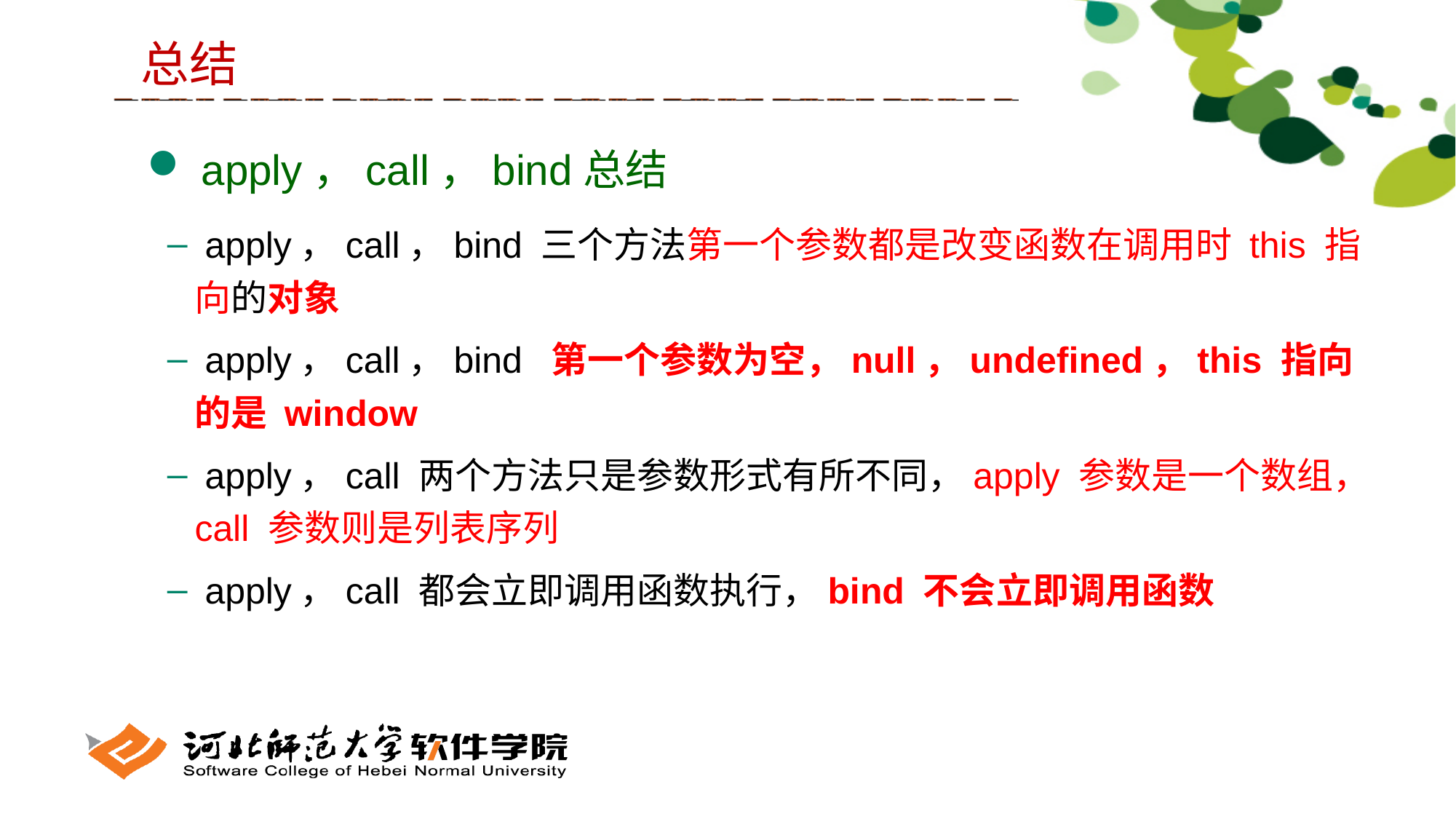

总结
 apply，call，bind总结
 apply，call，bind 三个方法第一个参数都是改变函数在调用时 this 指向的对象
 apply，call，bind  第一个参数为空，null，undefined，this 指向的是 window
 apply，call 两个方法只是参数形式有所不同，apply 参数是一个数组，call 参数则是列表序列
 apply，call 都会立即调用函数执行，bind 不会立即调用函数